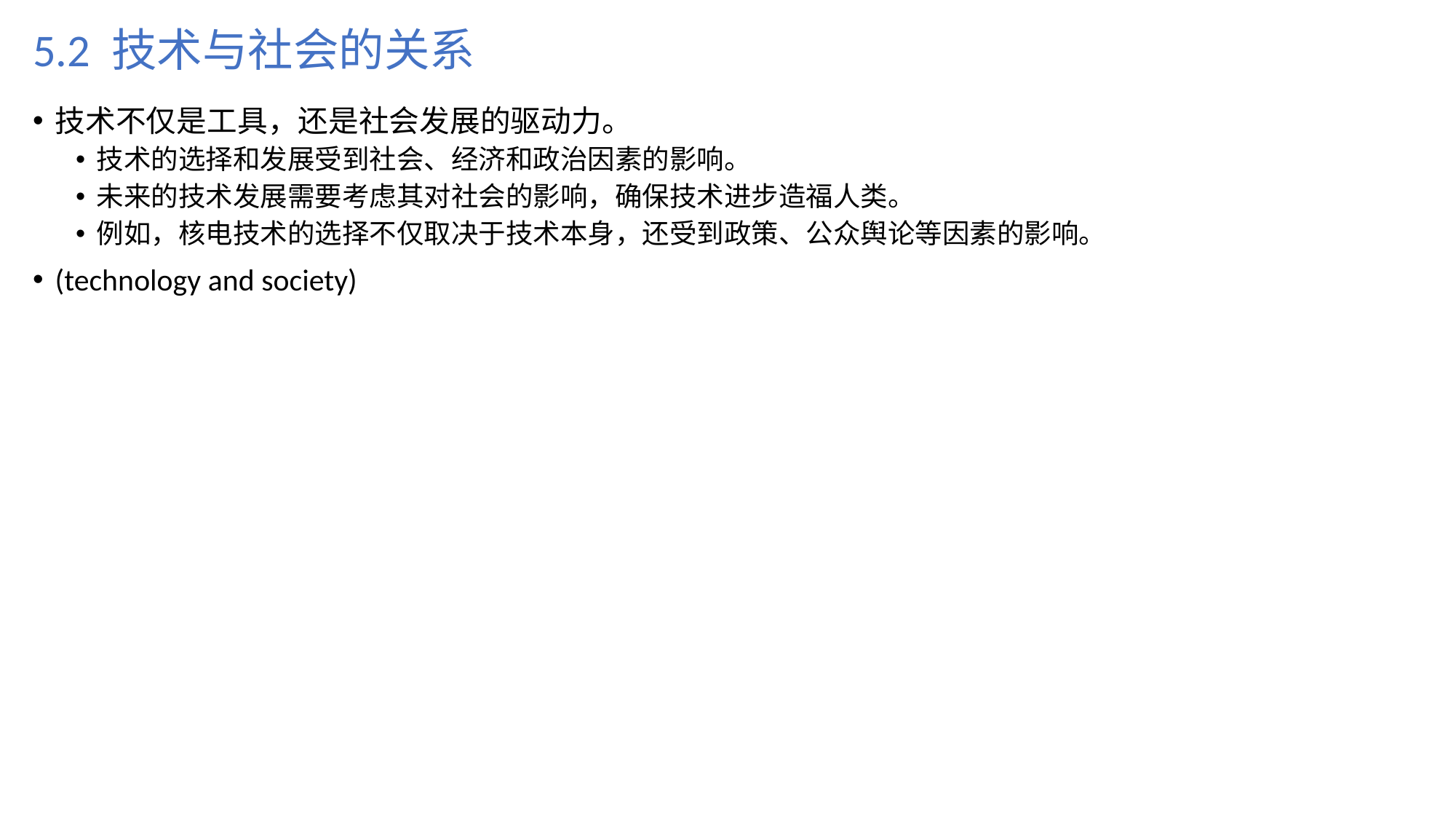

# 5.2 技术与社会的关系
技术不仅是工具，还是社会发展的驱动力。
技术的选择和发展受到社会、经济和政治因素的影响。
未来的技术发展需要考虑其对社会的影响，确保技术进步造福人类。
例如，核电技术的选择不仅取决于技术本身，还受到政策、公众舆论等因素的影响。
(technology and society)